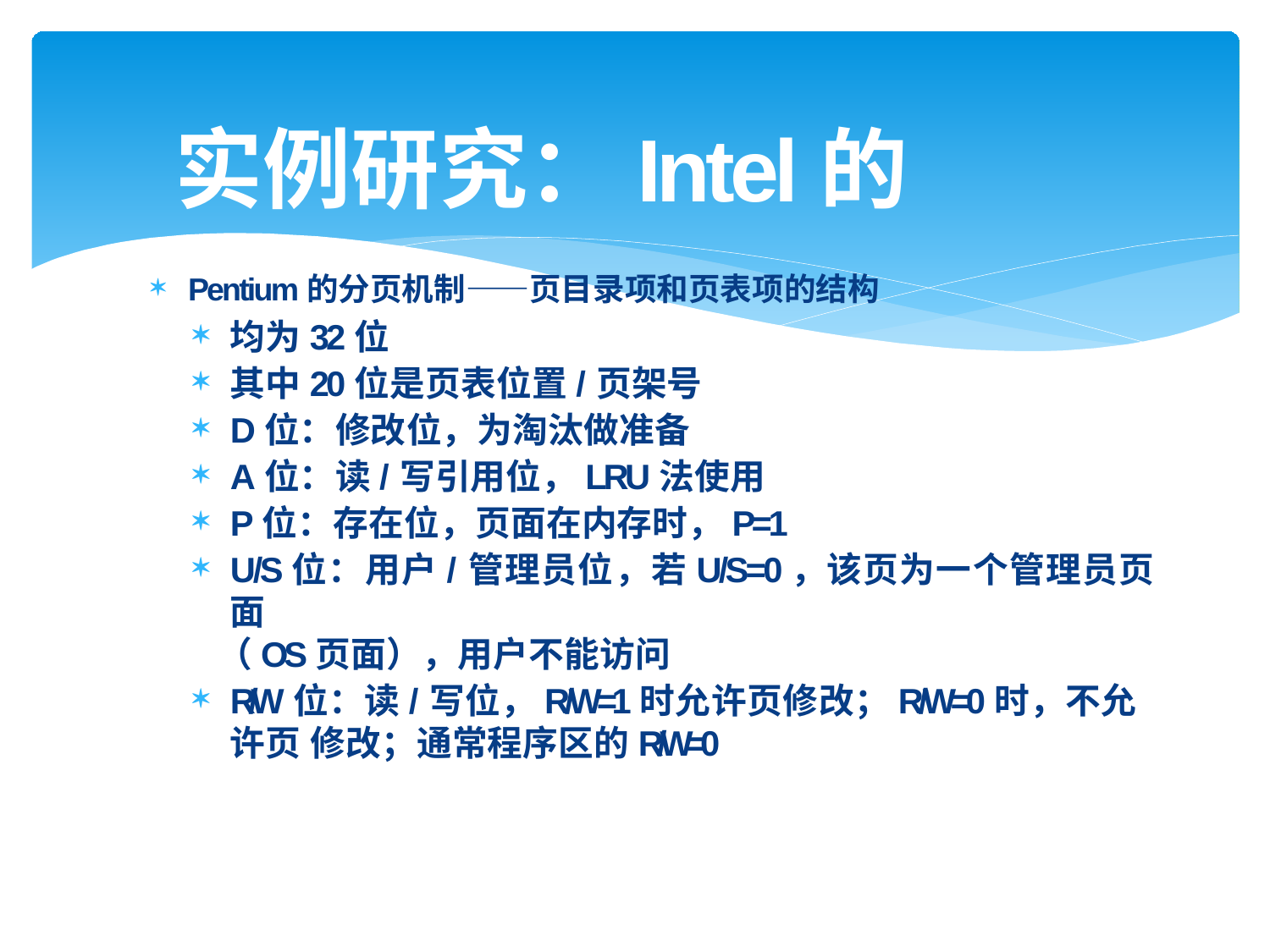

# 实例研究：Intel的Pentium
Pentium的分页机制——页目录项和页表项的结构
均为32位
其中20位是页表位置/页架号
D位：修改位，为淘汰做准备
A位：读/写引用位，LRU法使用
P位：存在位，页面在内存时，P=1
U/S位：用户/管理员位，若U/S=0，该页为一个管理员页面
（OS页面），用户不能访问
R/W位：读/写位，R/W=1时允许页修改；R/W=0时，不允许页 修改；通常程序区的R/W=0